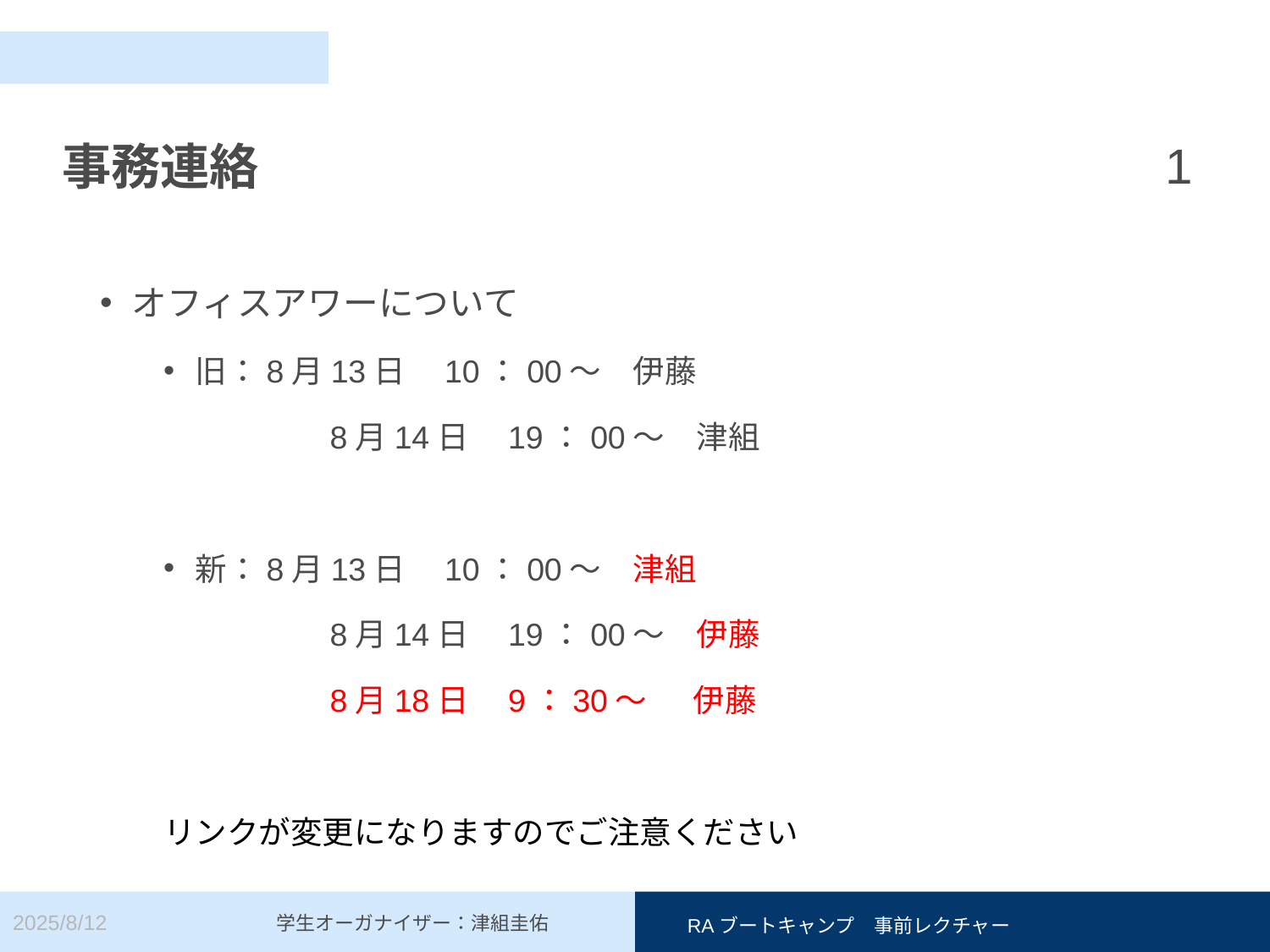

1
# 事務連絡
オフィスアワーについて
旧：8月13日　10：00～　伊藤
	　8月14日　19：00～　津組

新：8月13日　10：00～　津組
	　8月14日　19：00～　伊藤
	　8月18日　9：30～　  伊藤

リンクが変更になりますのでご注意ください
2025/8/12
　RAブートキャンプ　事前レクチャー